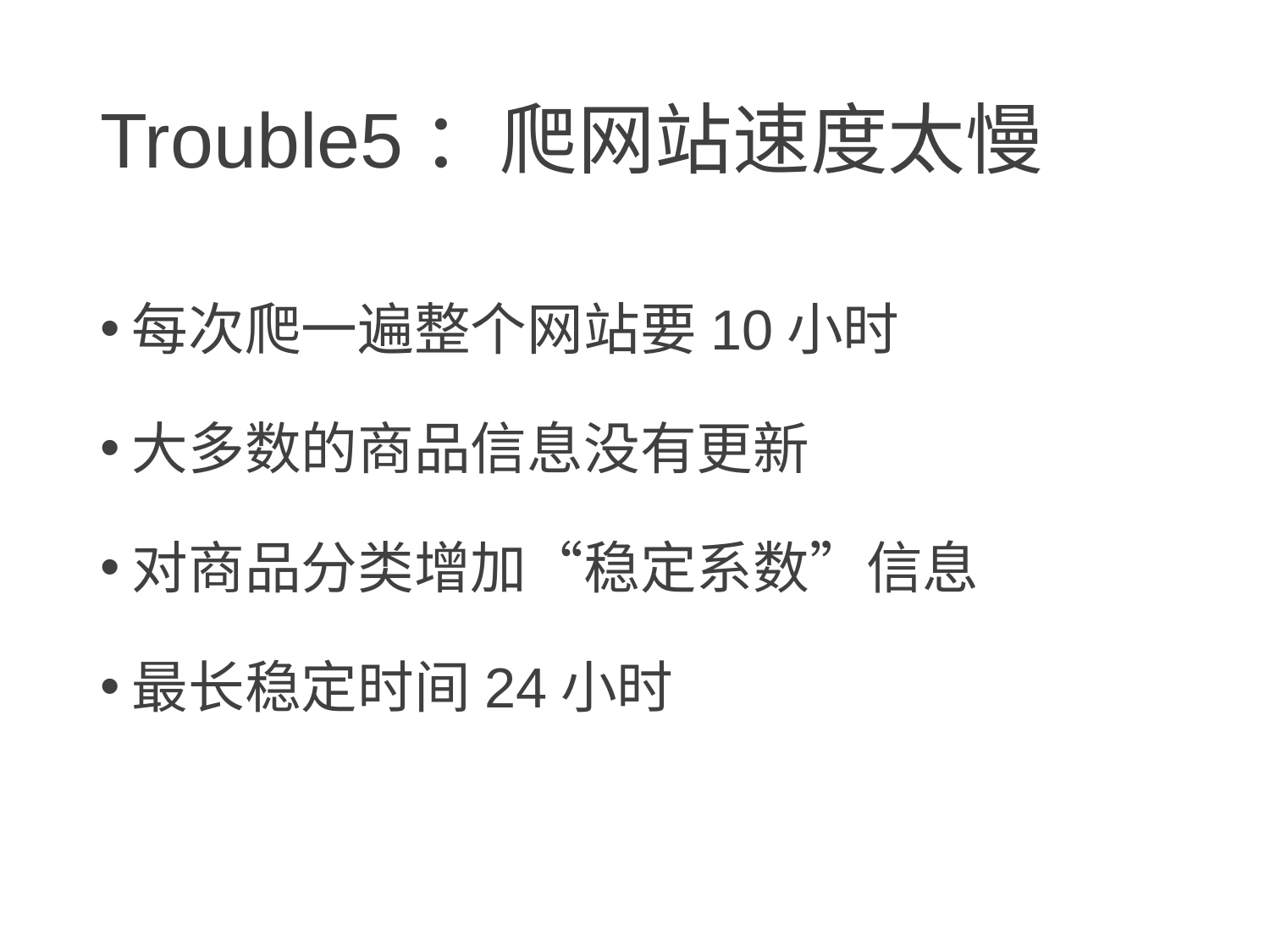

# Trouble5：爬网站速度太慢
每次爬一遍整个网站要10小时
大多数的商品信息没有更新
对商品分类增加“稳定系数”信息
最长稳定时间24小时